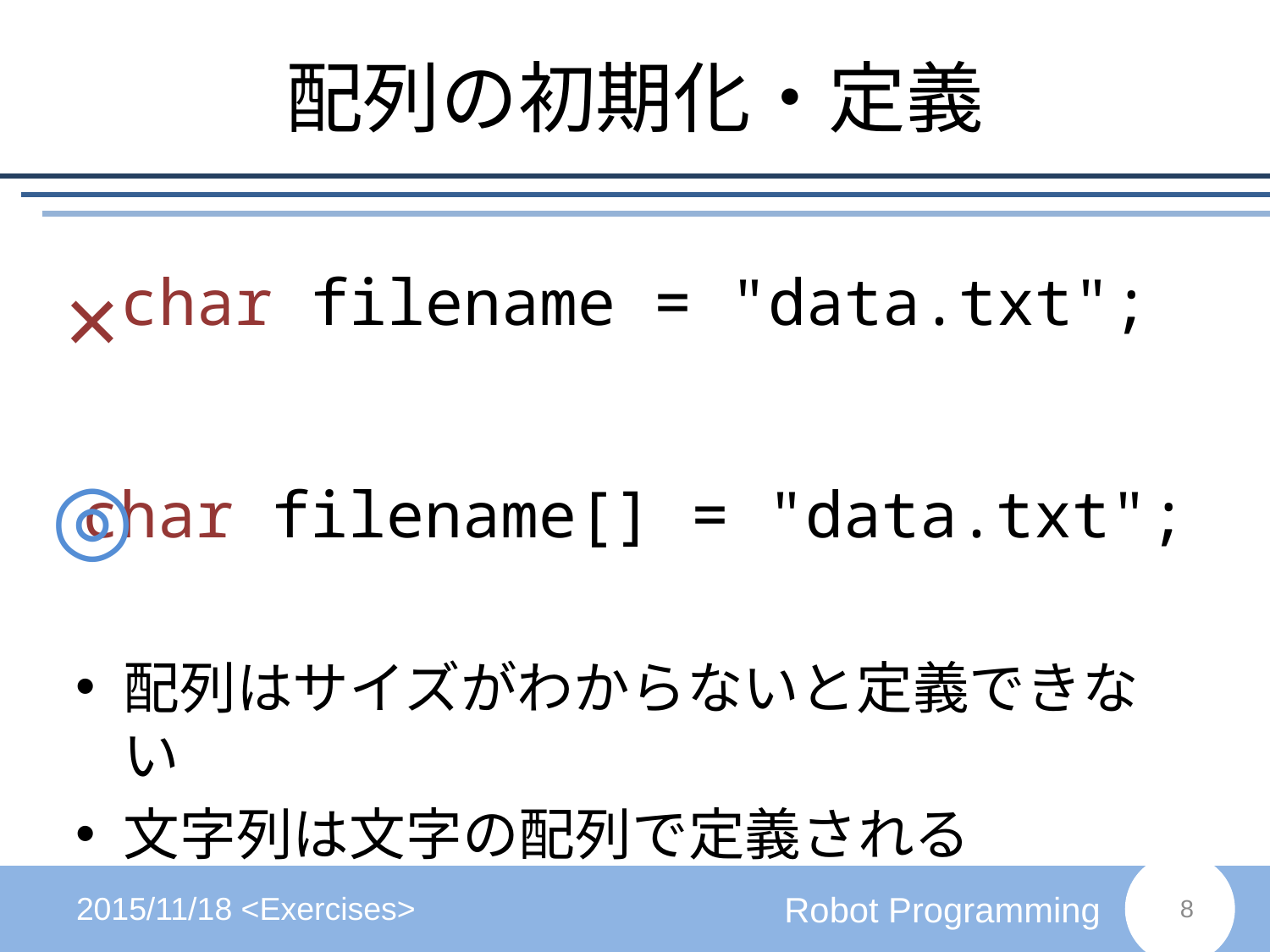

# 配列の初期化・定義
×
char filename = "data.txt";
◎
char filename[] = "data.txt";
配列はサイズがわからないと定義できない
文字列は文字の配列で定義される
2015/11/18 <Exercises>
8